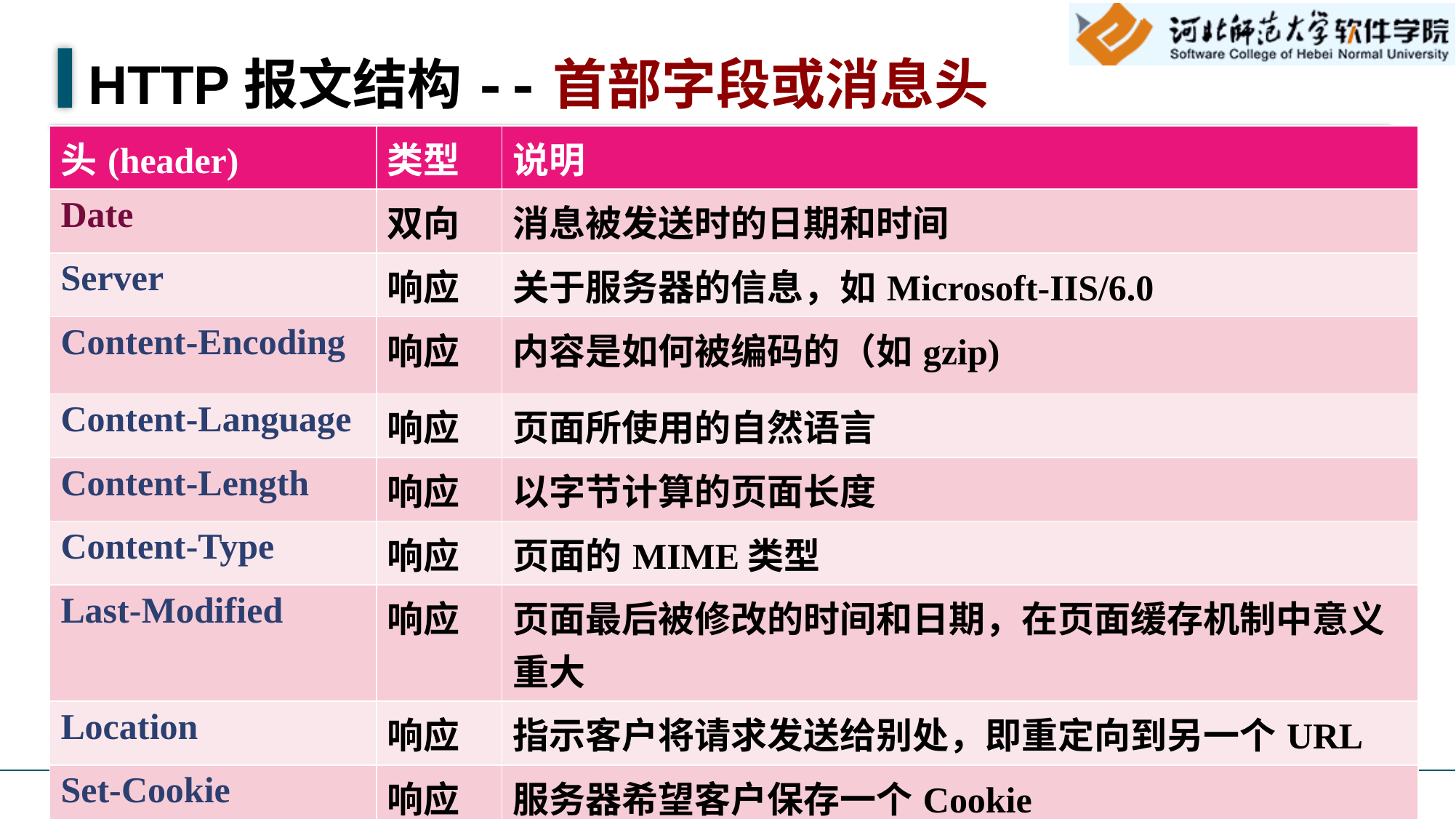

# HTTP报文结构--首部字段或消息头
| 头(header) | 类型 | 说明 |
| --- | --- | --- |
| Date | 双向 | 消息被发送时的日期和时间 |
| Server | 响应 | 关于服务器的信息，如Microsoft-IIS/6.0 |
| Content-Encoding | 响应 | 内容是如何被编码的（如gzip) |
| Content-Language | 响应 | 页面所使用的自然语言 |
| Content-Length | 响应 | 以字节计算的页面长度 |
| Content-Type | 响应 | 页面的MIME类型 |
| Last-Modified | 响应 | 页面最后被修改的时间和日期，在页面缓存机制中意义重大 |
| Location | 响应 | 指示客户将请求发送给别处，即重定向到另一个URL |
| Set-Cookie | 响应 | 服务器希望客户保存一个Cookie |